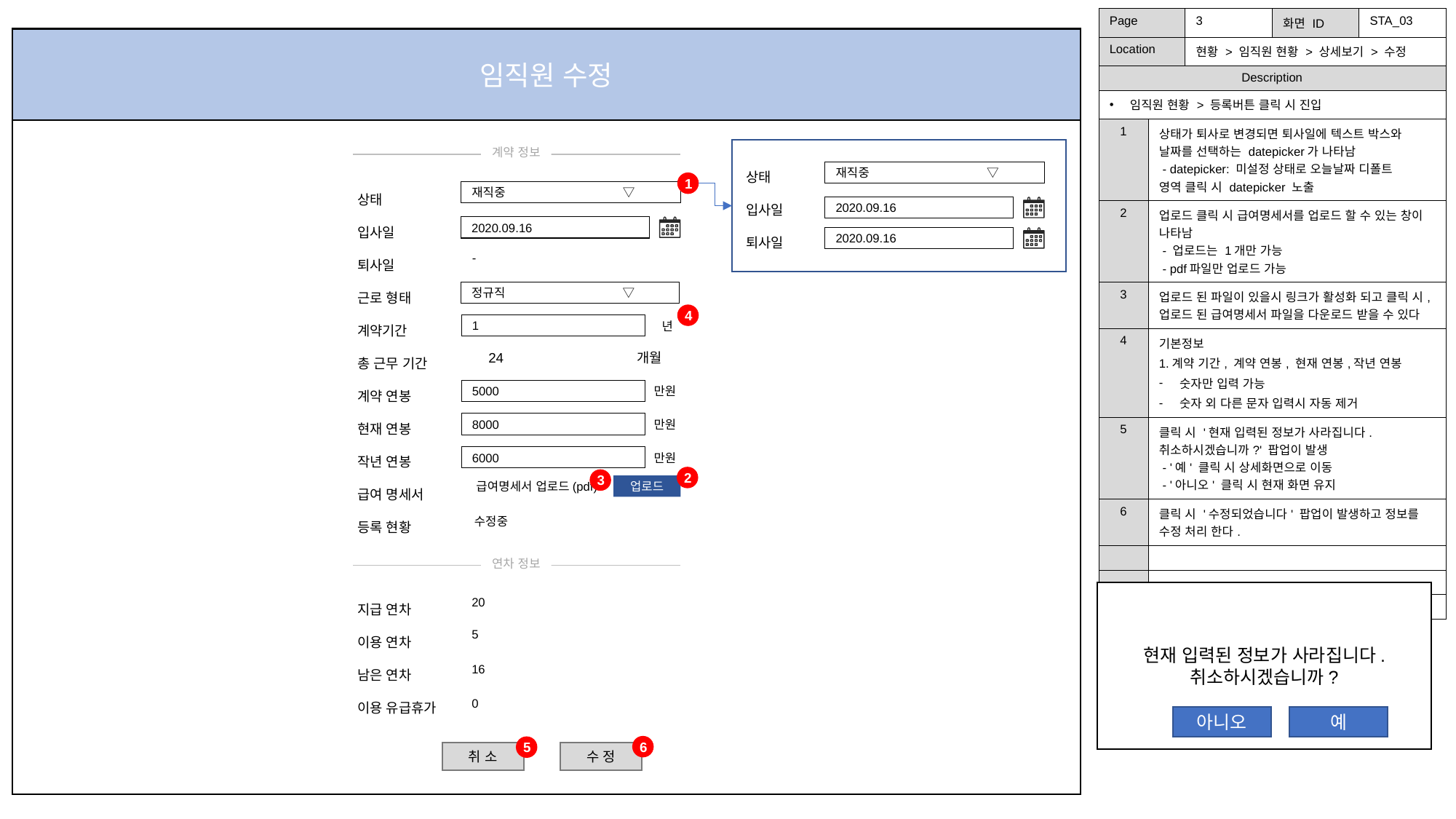

| Page |  | 3 | 화면 ID | STA\_03 |
| --- | --- | --- | --- | --- |
| Location |  | 현황 > 임직원 현황 > 상세보기 > 수정 |  |  |
| Description |  |  |  |  |
| 임직원 현황 > 등록버튼 클릭 시 진입 |  |  |  |  |
| 1 | 상태가 퇴사로 변경되면 퇴사일에 텍스트 박스와 날짜를 선택하는 datepicker가 나타남 - datepicker: 미설정 상태로 오늘날짜 디폴트 영역 클릭 시 datepicker 노출 |  |  |  |
| 2 | 업로드 클릭 시 급여명세서를 업로드 할 수 있는 창이 나타남 - 업로드는 1개만 가능 - pdf파일만 업로드 가능 |  |  |  |
| 3 | 업로드 된 파일이 있을시 링크가 활성화 되고 클릭 시, 업로드 된 급여명세서 파일을 다운로드 받을 수 있다 |  |  |  |
| 4 | 기본정보 1.계약 기간, 계약 연봉, 현재 연봉,작년 연봉 숫자만 입력 가능 숫자 외 다른 문자 입력시 자동 제거 |  |  |  |
| 5 | 클릭 시 '현재 입력된 정보가 사라집니다. 취소하시겠습니까?' 팝업이 발생 - '예' 클릭 시 상세화면으로 이동 - '아니오' 클릭 시 현재 화면 유지 |  |  |  |
| 6 | 클릭 시 '수정되었습니다' 팝업이 발생하고 정보를 수정 처리 한다. |  |  |  |
|  |  |  |  |  |
|  |  |  |  |  |
|  |  |  |  |  |
임직원 수정

계약 정보

상태
입사일
퇴사일
재직중                                  ▽
상태
입사일
퇴사일
근로 형태
계약기간
총 근무 기간
계약 연봉
현재 연봉
작년 연봉
급여 명세서
등록 현황
1
재직중                                  ▽

2020.09.16

2020.09.16

2020.09.16
-
정규직                                  ▽
4
년
1
24                                  개월
만원
5000
만원
8000
만원
6000
2
3
급여명세서 업로드(pdf)
업로드
수정중
연차 정보
지급 연차
이용 연차
남은 연차
이용 유급휴가
현재 입력된 정보가 사라집니다.
취소하시겠습니까?
20
5
16
0
아니오
예
6
5
취 소
수 정